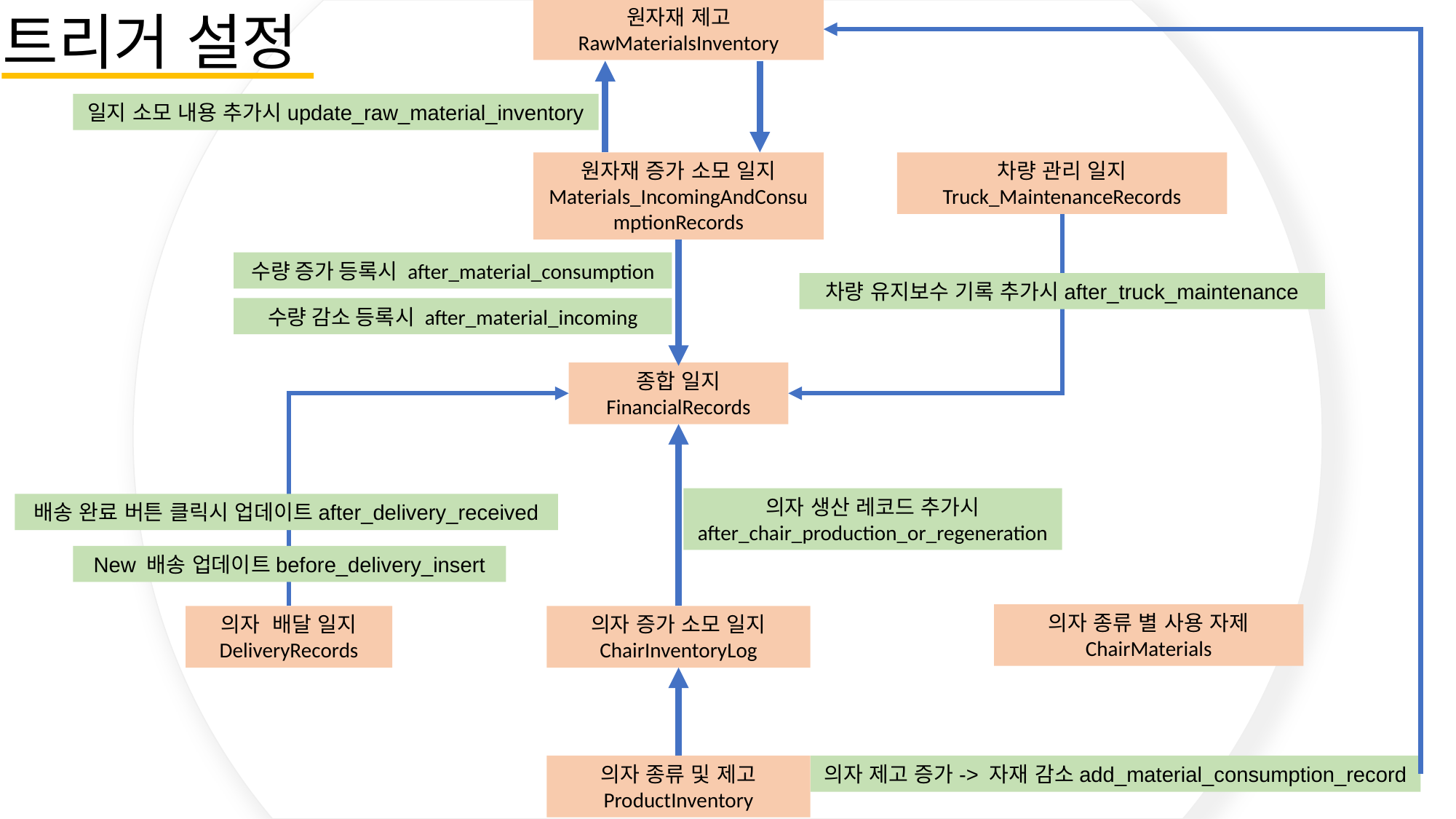

트리거 설정
원자재 제고 RawMaterialsInventory

일지 소모 내용 추가시update_raw_material_inventory
원자재 증가 소모 일지 Materials_IncomingAndConsumptionRecords
차량 관리 일지
Truck_MaintenanceRecords
수량 증가 등록시 after_material_consumption
차량 유지보수 기록 추가시after_truck_maintenance
수량 감소 등록시 after_material_incoming
종합 일지
FinancialRecords
의자 생산 레코드 추가시 after_chair_production_or_regeneration
배송 완료 버튼 클릭시 업데이트after_delivery_received
New 배송 업데이트before_delivery_insert
의자 종류 별 사용 자제 ChairMaterials
의자  배달 일지 DeliveryRecords
의자 증가 소모 일지
ChairInventoryLog
의자 종류 및 제고 ProductInventory
의자 제고 증가-> 자재 감소add_material_consumption_record